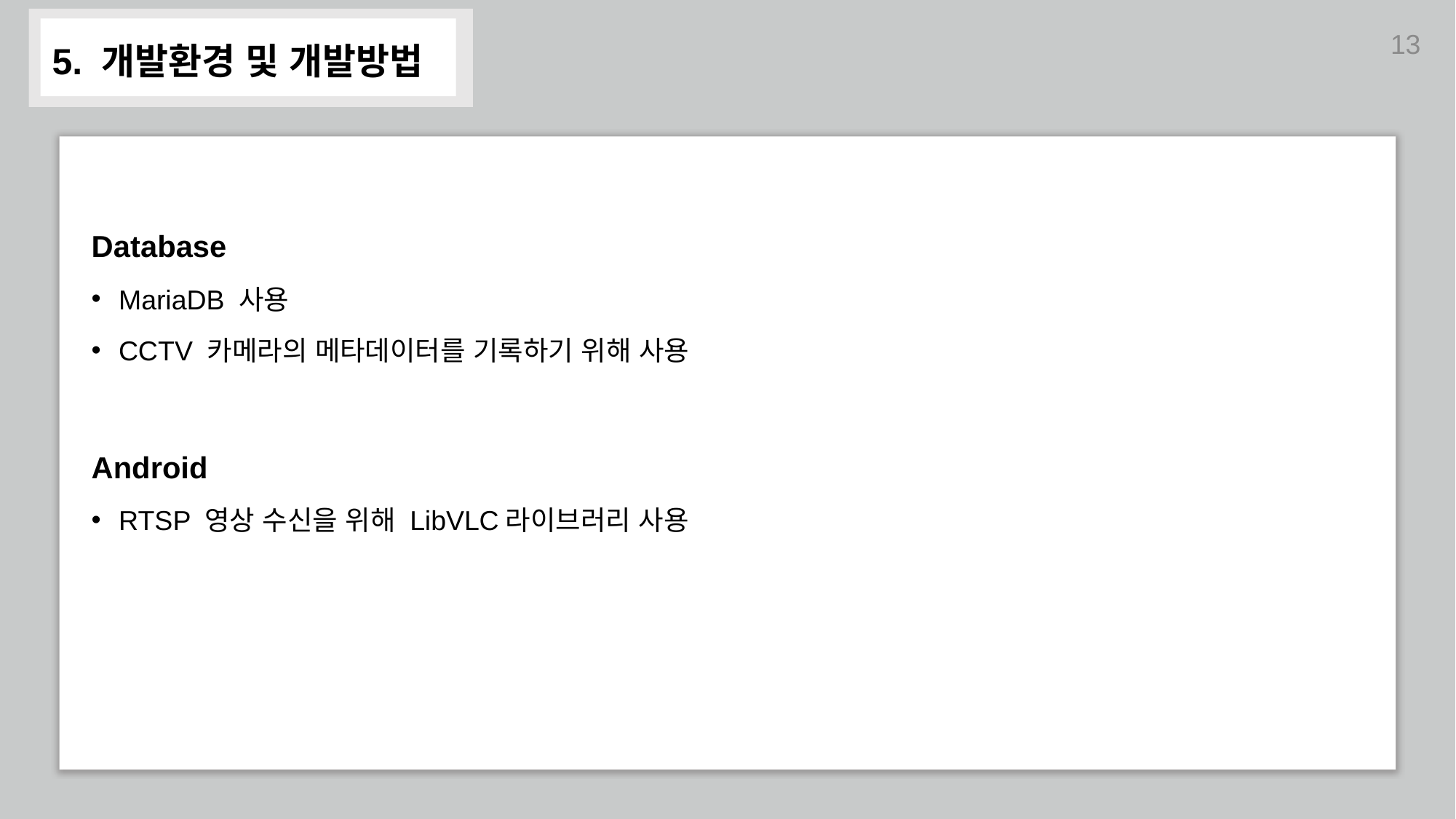

5. 개발환경 및 개발방법

ㅠ
13

Database
MariaDB 사용
CCTV 카메라의 메타데이터를 기록하기 위해 사용

Android
RTSP 영상 수신을 위해 LibVLC라이브러리 사용